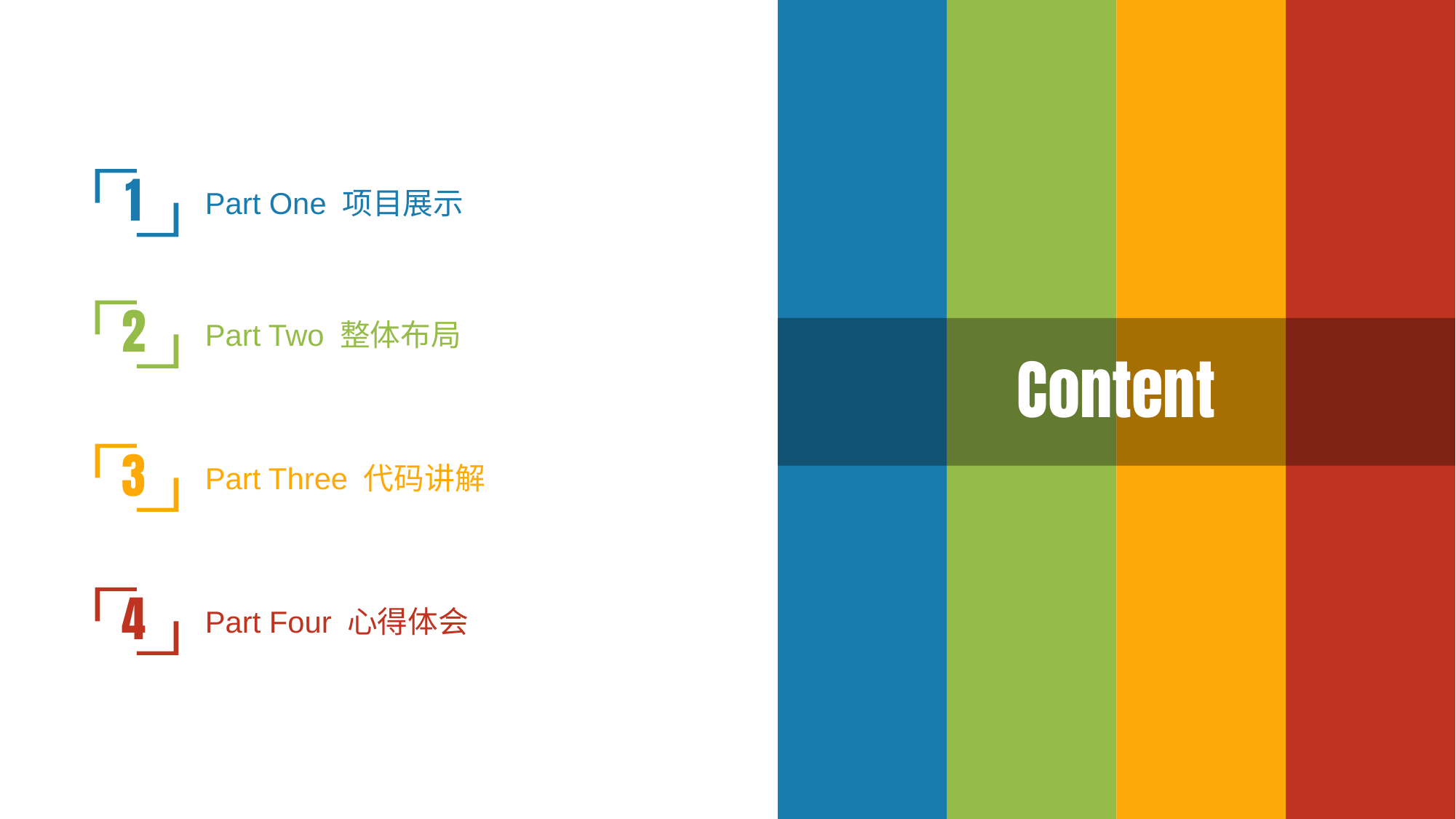

1
Part One 项目展示
2
Part Two 整体布局
Content
3
Part Three 代码讲解
4
Part Four 心得体会